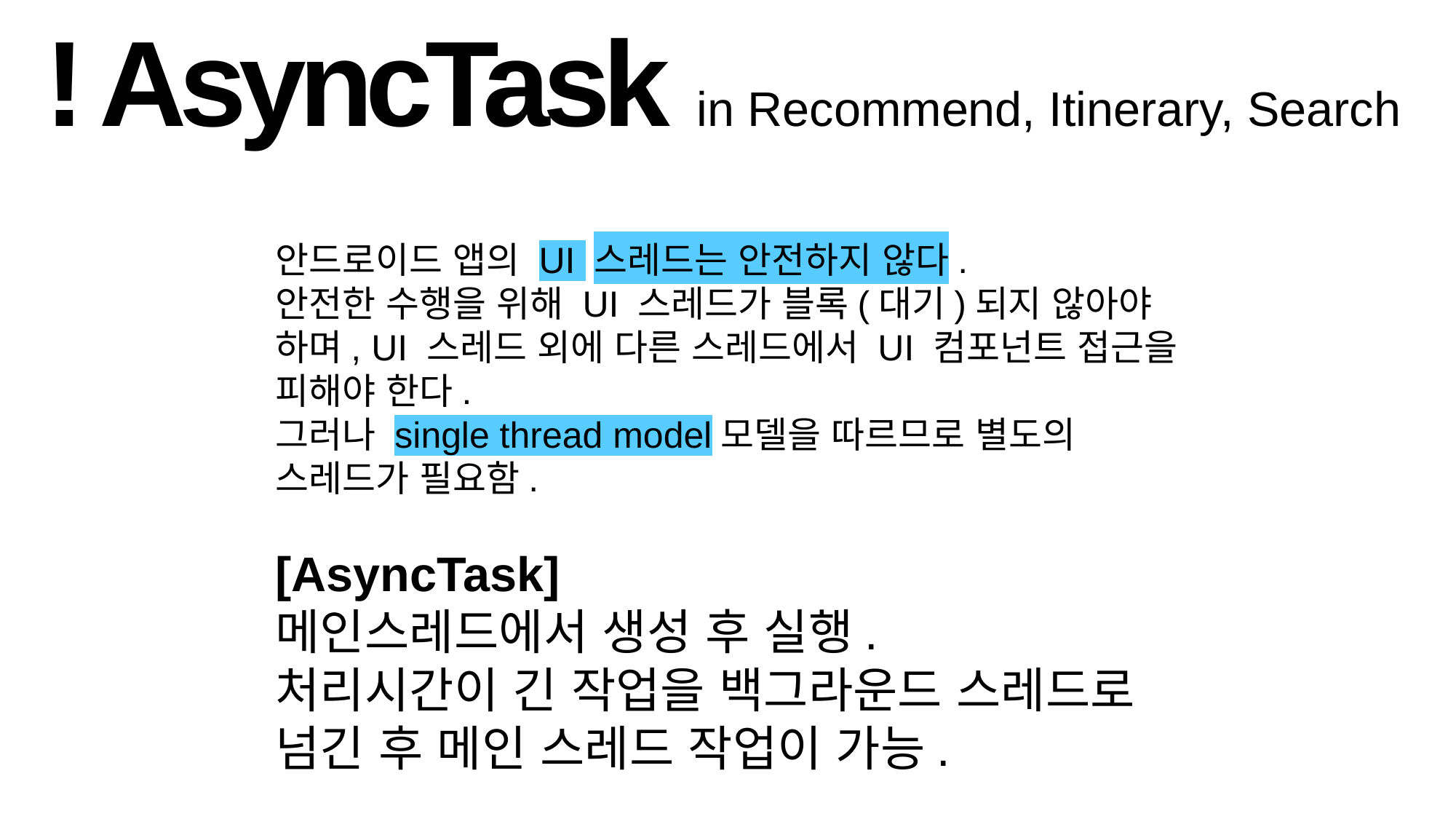

! AsyncTask in Recommend, Itinerary, Search
안드로이드 앱의 UI 스레드는 안전하지 않다.
안전한 수행을 위해 UI 스레드가 블록(대기)되지 않아야 하며, UI 스레드 외에 다른 스레드에서 UI 컴포넌트 접근을 피해야 한다.
그러나 single thread model모델을 따르므로 별도의 스레드가 필요함.

[AsyncTask]
메인스레드에서 생성 후 실행.
처리시간이 긴 작업을 백그라운드 스레드로 넘긴 후 메인 스레드 작업이 가능.